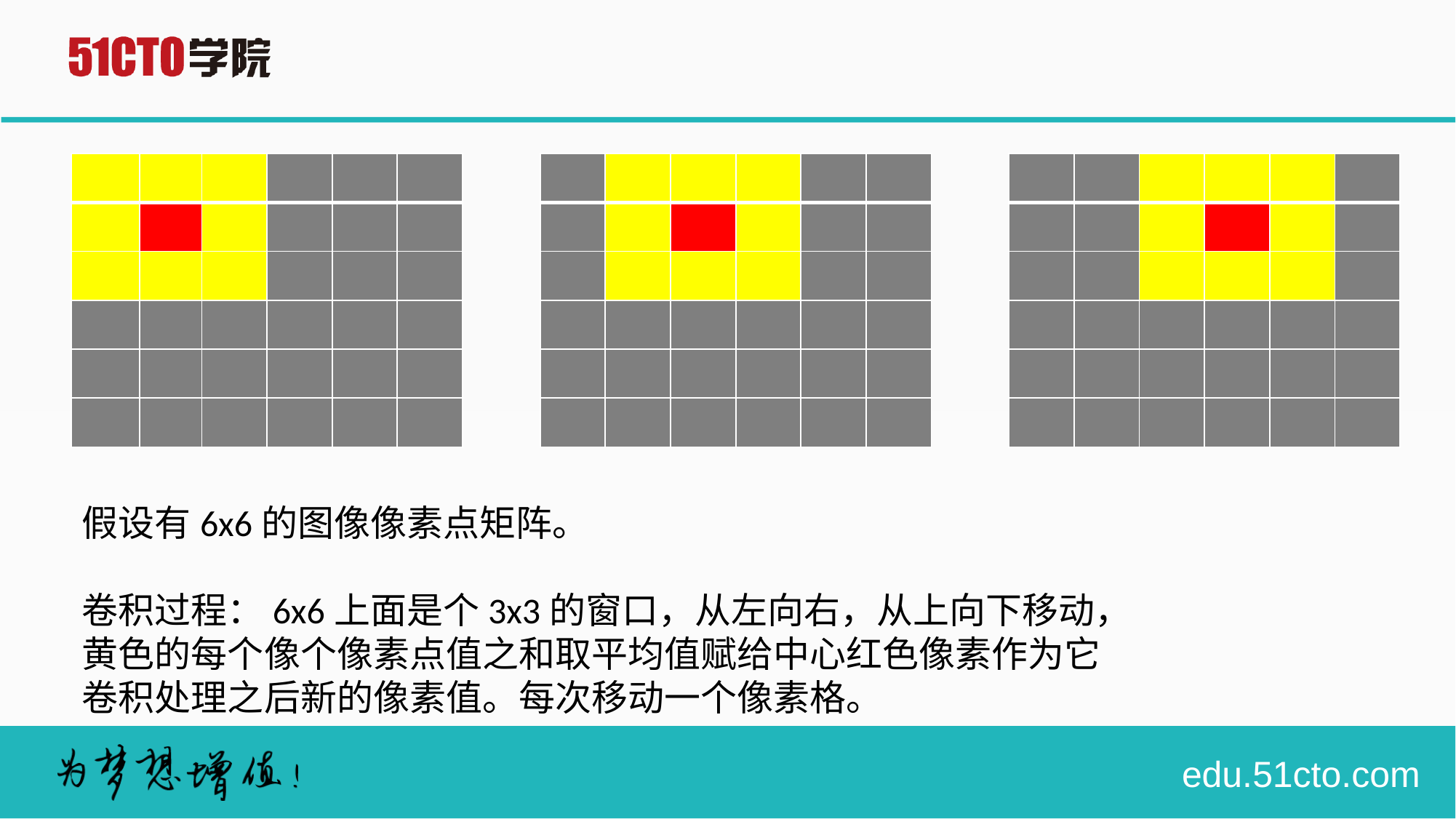

|  |  |  |  |  |  |
| --- | --- | --- | --- | --- | --- |
|  |  |  |  |  |  |
|  |  |  |  |  |  |
|  |  |  |  |  |  |
|  |  |  |  |  |  |
|  |  |  |  |  |  |
|  |  |  |  |  |  |
| --- | --- | --- | --- | --- | --- |
|  |  |  |  |  |  |
|  |  |  |  |  |  |
|  |  |  |  |  |  |
|  |  |  |  |  |  |
|  |  |  |  |  |  |
|  |  |  |  |  |  |
| --- | --- | --- | --- | --- | --- |
|  |  |  |  |  |  |
|  |  |  |  |  |  |
|  |  |  |  |  |  |
|  |  |  |  |  |  |
|  |  |  |  |  |  |
假设有6x6的图像像素点矩阵。

卷积过程：6x6上面是个3x3的窗口，从左向右，从上向下移动，黄色的每个像个像素点值之和取平均值赋给中心红色像素作为它卷积处理之后新的像素值。每次移动一个像素格。